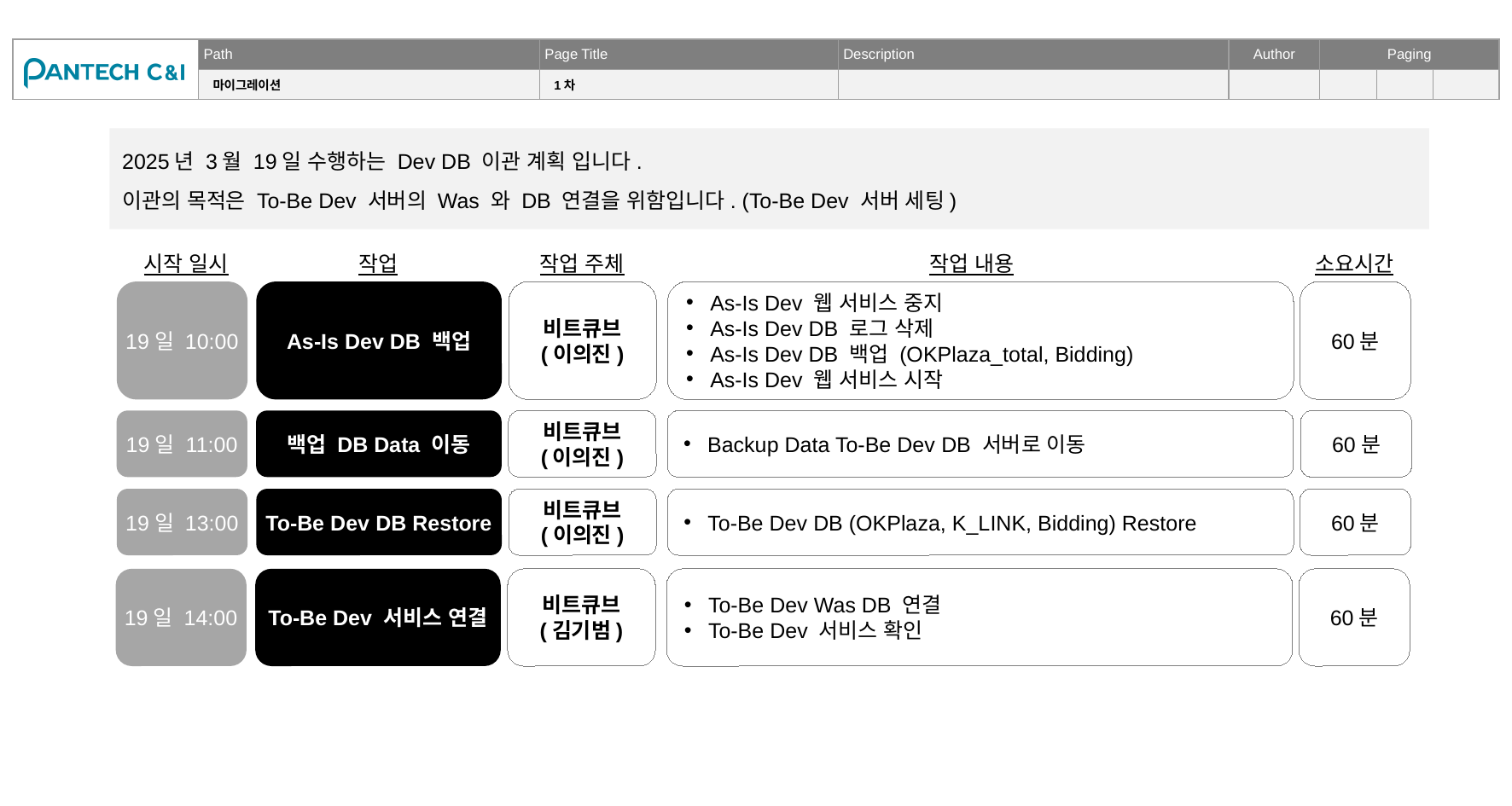

1차
마이그레이션
2025년 3월 19일 수행하는 Dev DB 이관 계획 입니다.
이관의 목적은 To-Be Dev 서버의 Was 와 DB 연결을 위함입니다. (To-Be Dev 서버 세팅)
시작 일시
작업
작업 주체
작업 내용
소요시간
60분
As-Is Dev DB 백업
19일 10:00
비트큐브
(이의진)
As-Is Dev 웹 서비스 중지
As-Is Dev DB 로그 삭제
As-Is Dev DB 백업 (OKPlaza_total, Bidding)
As-Is Dev 웹 서비스 시작
백업 DB Data 이동
60분
19일 11:00
비트큐브
(이의진)
Backup Data To-Be Dev DB 서버로 이동
To-Be Dev DB Restore
60분
19일 13:00
비트큐브
(이의진)
To-Be Dev DB (OKPlaza, K_LINK, Bidding) Restore
To-Be Dev 서비스 연결
60분
19일 14:00
비트큐브
(김기범)
To-Be Dev Was DB 연결
To-Be Dev 서비스 확인